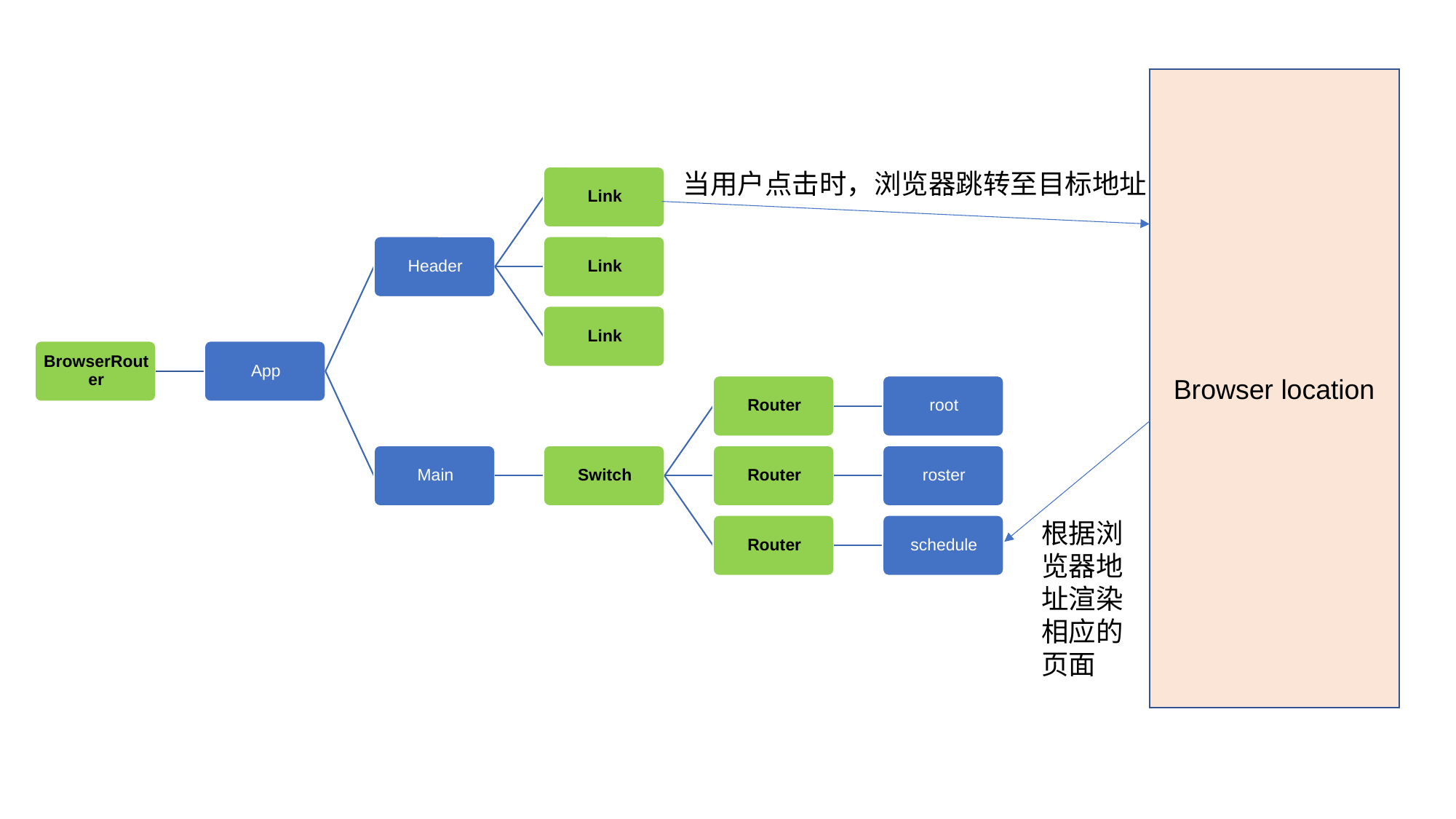

BrowserRouter

App

Header

Link

Link

Link

Main

Switch

Router

root

Router

roster

Router

schedule
Browser location
当用户点击时，浏览器跳转至目标地址
根据浏览器地址渲染相应的页面